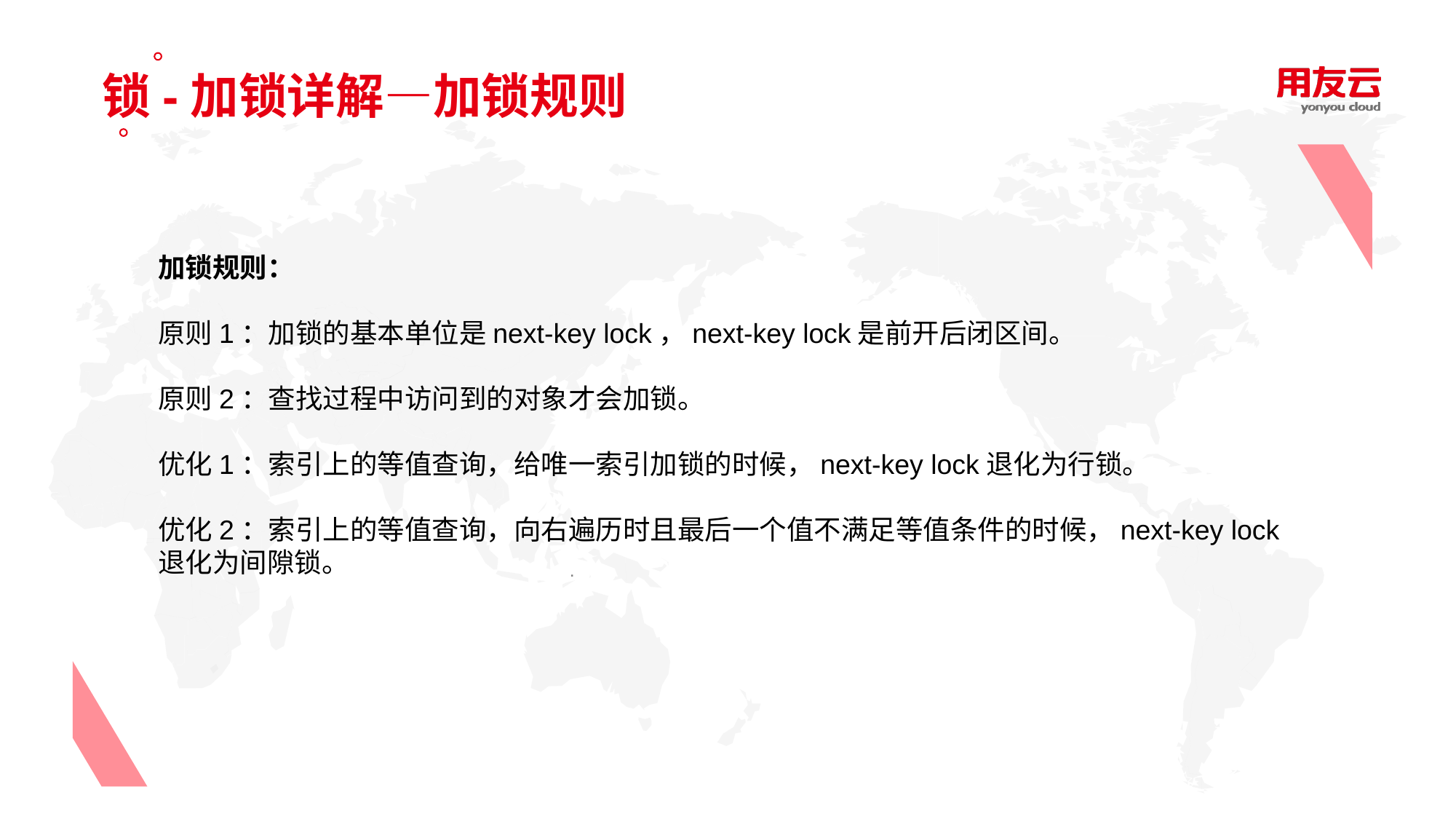

锁-加锁详解—加锁规则

加锁规则：

原则1：加锁的基本单位是next-key lock，next-key lock是前开后闭区间。

原则2：查找过程中访问到的对象才会加锁。

优化1：索引上的等值查询，给唯一索引加锁的时候，next-key lock退化为行锁。

优化2：索引上的等值查询，向右遍历时且最后一个值不满足等值条件的时候，next-key lock退化为间隙锁。

.